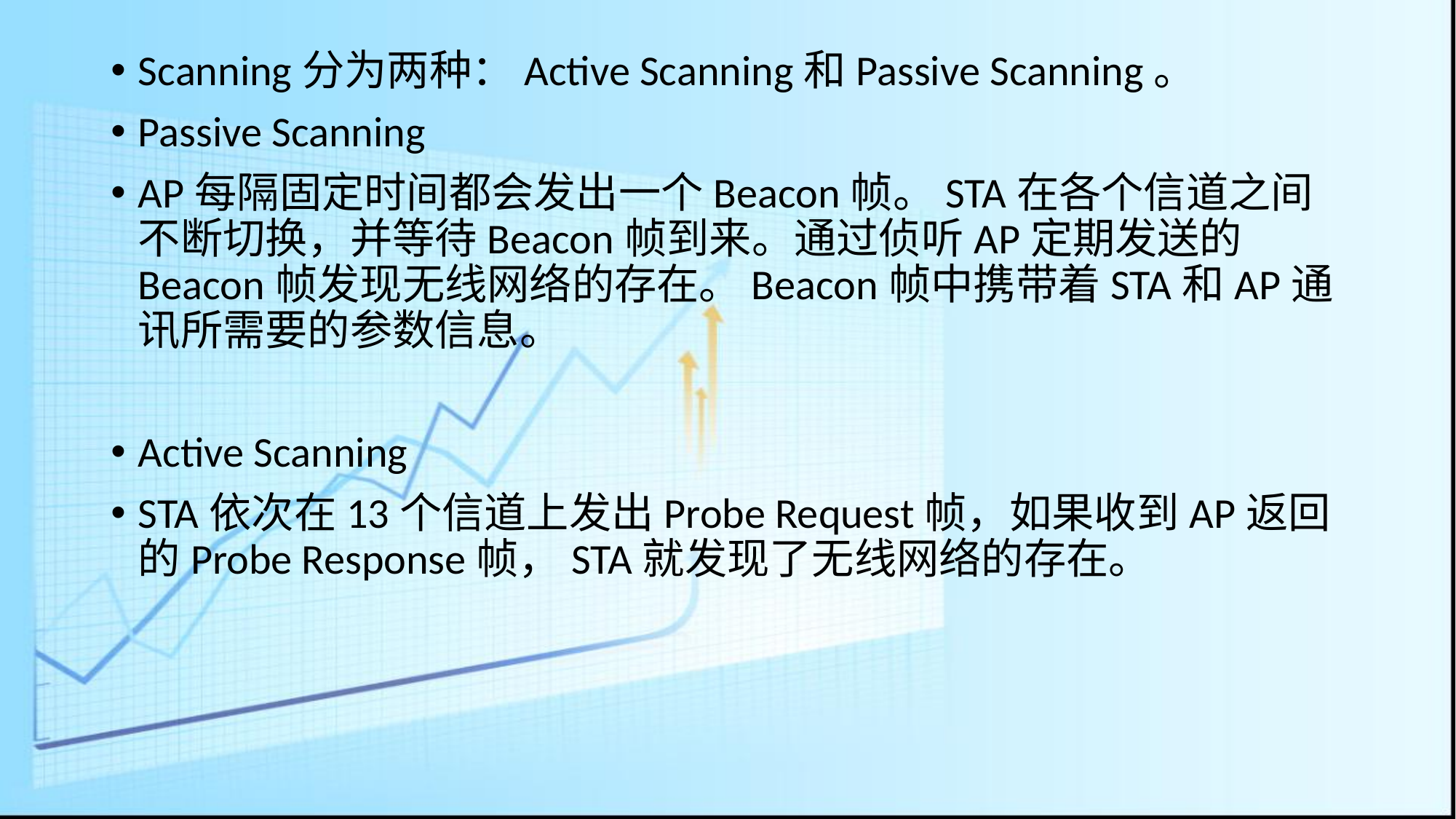

# Scanning分为两种：Active Scanning和Passive Scanning。
Passive Scanning
AP每隔固定时间都会发出一个Beacon帧。STA在各个信道之间不断切换，并等待Beacon帧到来。通过侦听AP定期发送的Beacon帧发现无线网络的存在。Beacon帧中携带着STA和AP通讯所需要的参数信息。

Active Scanning
STA依次在13个信道上发出Probe Request帧，如果收到AP返回的Probe Response帧，STA就发现了无线网络的存在。